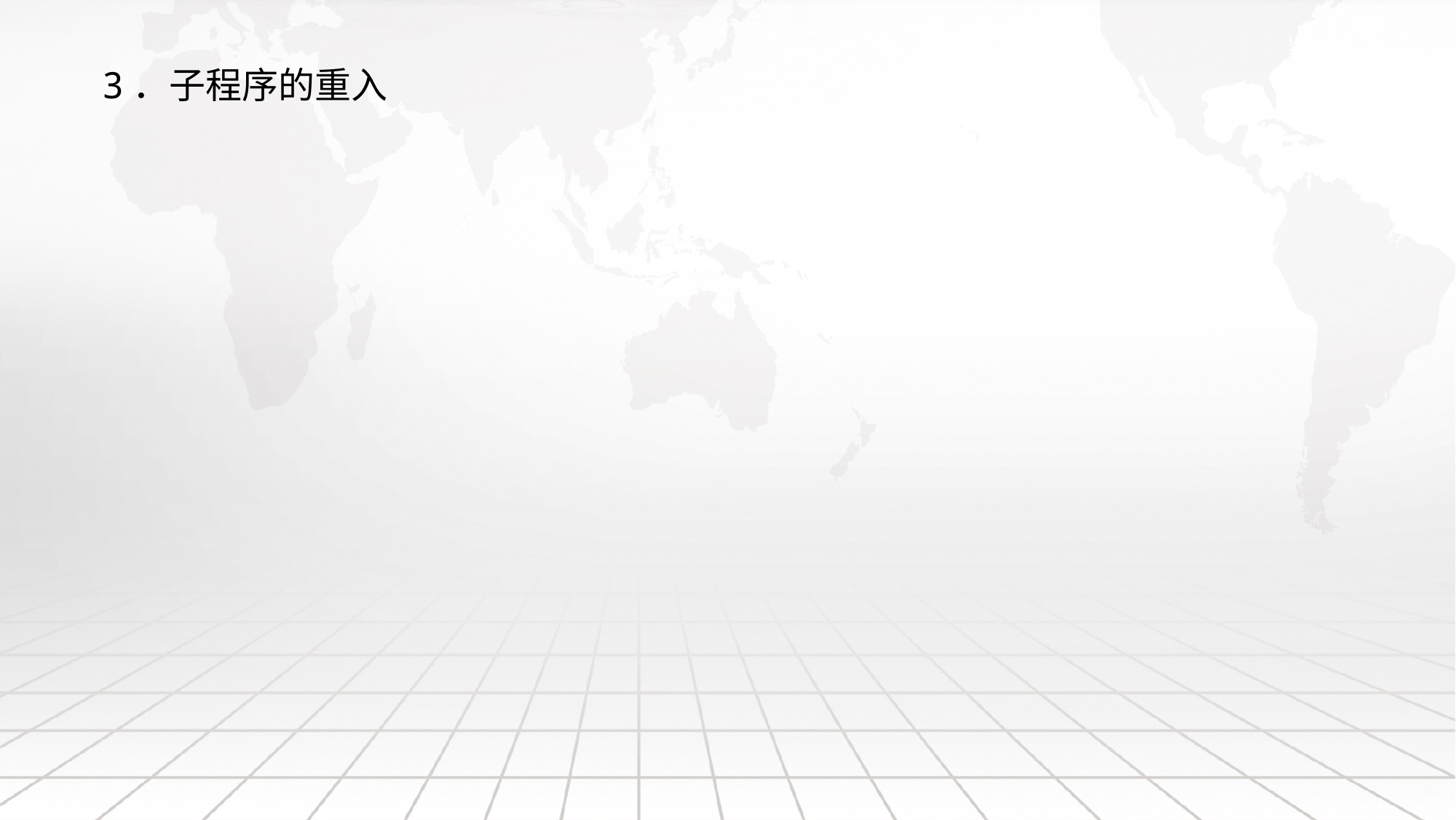

# 3．子程序的重入
子程序的重入是指子程序被中断后又被中断服务程序所调用
能够重入的子程序称为可重入子程序。
在子程序中，注意利用寄存器和堆栈传递参数和存放临时数据，而不要使用固定的存储单元（变量），就能够实现重入。